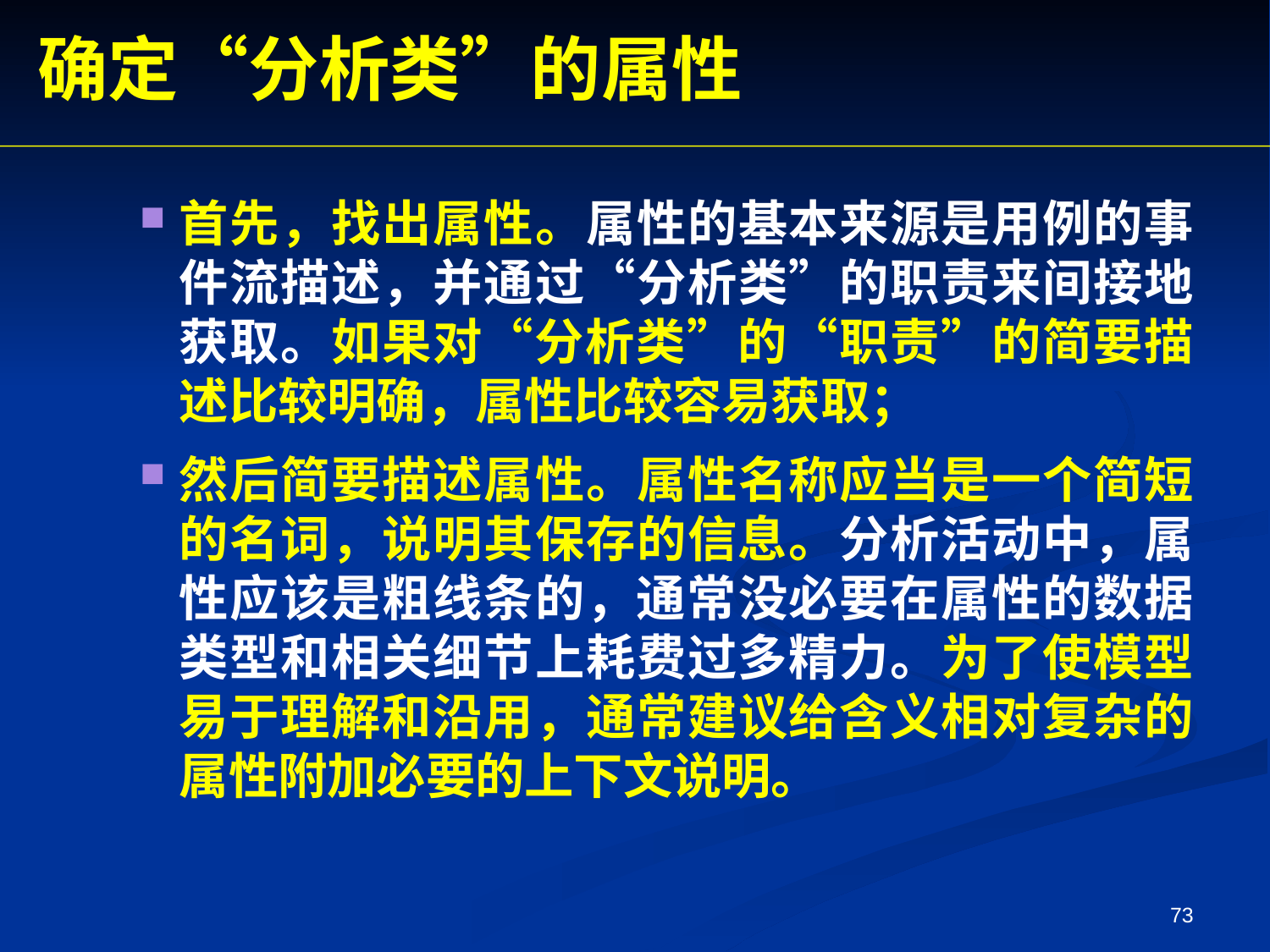

确定“分析类”的属性

首先，找出属性。属性的基本来源是用例的事件流描述，并通过“分析类”的职责来间接地获取。如果对“分析类”的“职责”的简要描述比较明确，属性比较容易获取；
然后简要描述属性。属性名称应当是一个简短的名词，说明其保存的信息。分析活动中，属性应该是粗线条的，通常没必要在属性的数据类型和相关细节上耗费过多精力。为了使模型易于理解和沿用，通常建议给含义相对复杂的属性附加必要的上下文说明。
73